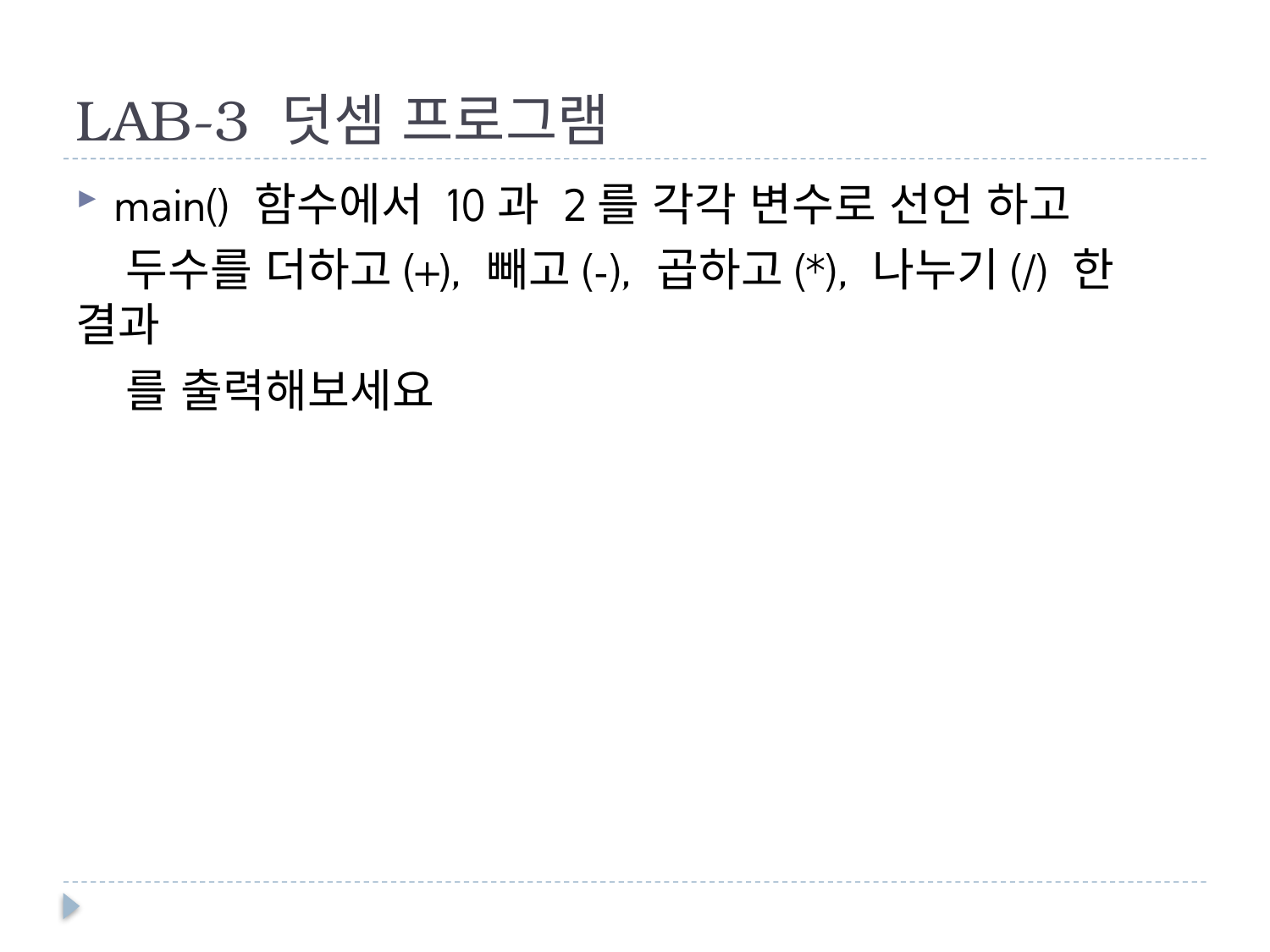

# LAB-3 덧셈 프로그램
main() 함수에서 10과 2를 각각 변수로 선언 하고
   두수를 더하고(+), 빼고(-), 곱하고(*), 나누기(/) 한 결과
   를 출력해보세요